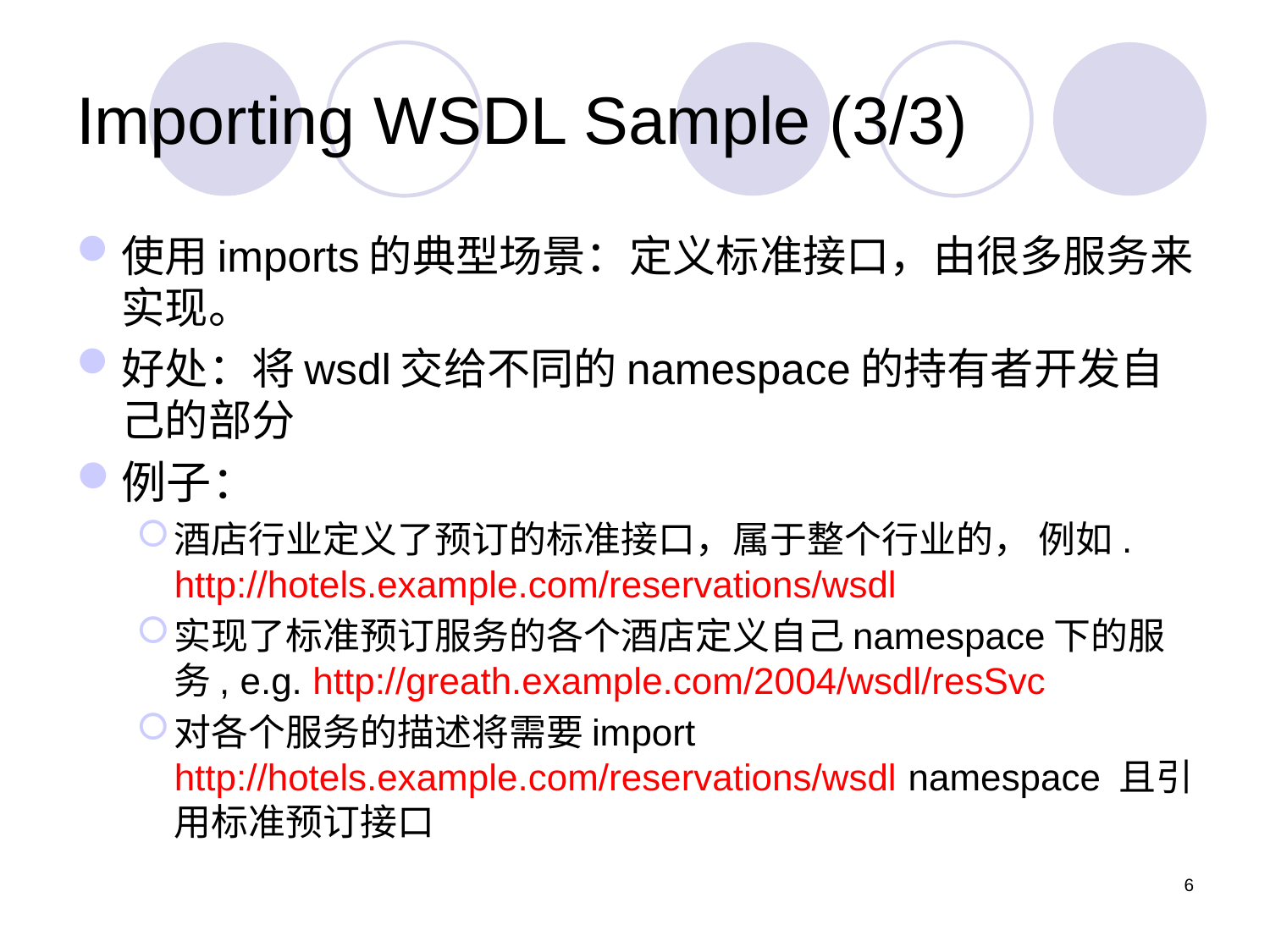

# Importing WSDL Sample (3/3)
使用imports的典型场景：定义标准接口，由很多服务来实现。
好处：将wsdl交给不同的namespace的持有者开发自己的部分
例子：
酒店行业定义了预订的标准接口，属于整个行业的， 例如. http://hotels.example.com/reservations/wsdl
实现了标准预订服务的各个酒店定义自己namespace下的服务, e.g. http://greath.example.com/2004/wsdl/resSvc
对各个服务的描述将需要import http://hotels.example.com/reservations/wsdl namespace 且引用标准预订接口
6